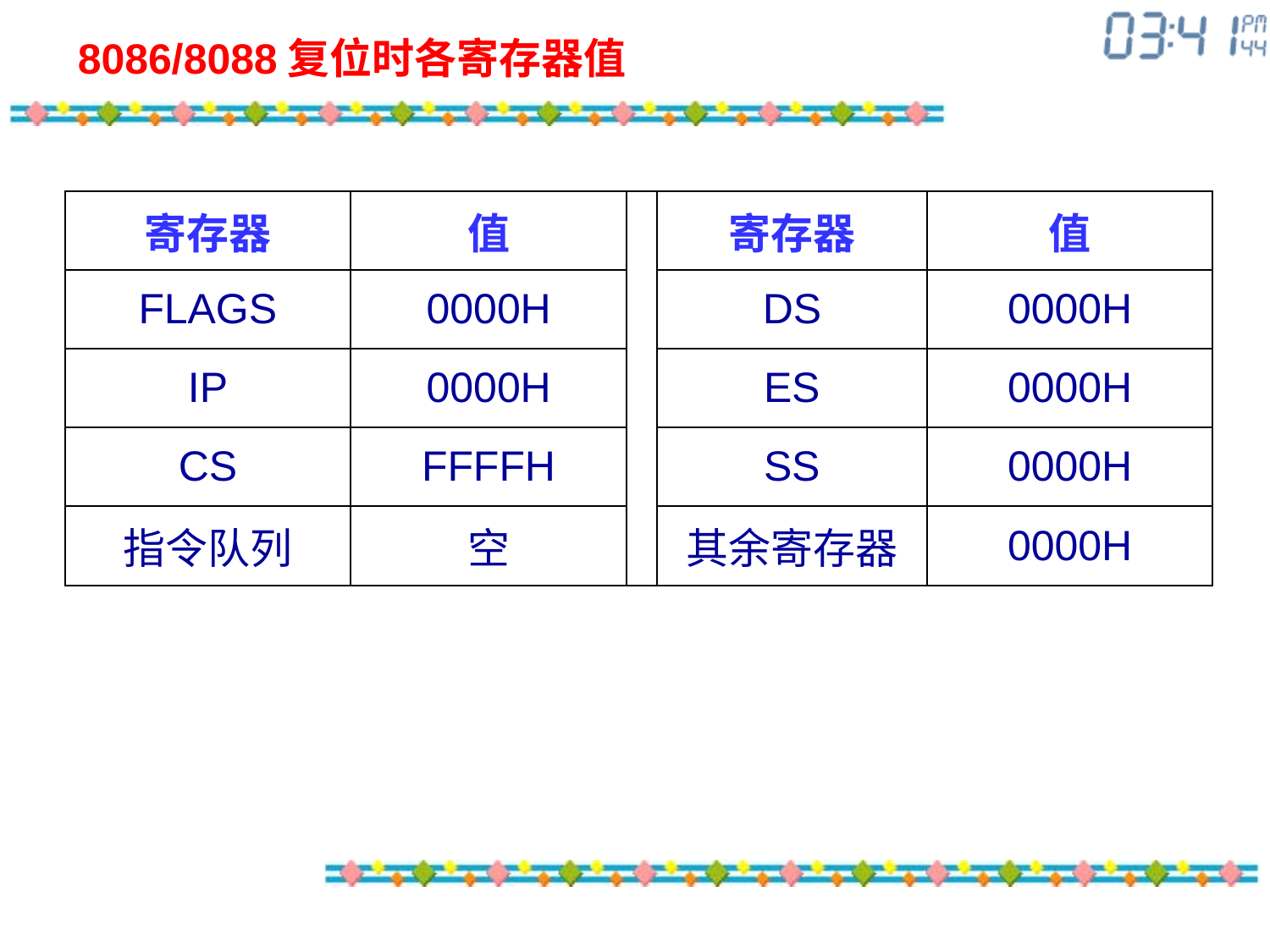

# 8086/8088复位时各寄存器值
| 寄存器 | 值 |  | 寄存器 | 值 |
| --- | --- | --- | --- | --- |
| FLAGS | 0000H |  | DS | 0000H |
| IP | 0000H |  | ES | 0000H |
| CS | FFFFH |  | SS | 0000H |
| 指令队列 | 空 |  | 其余寄存器 | 0000H |